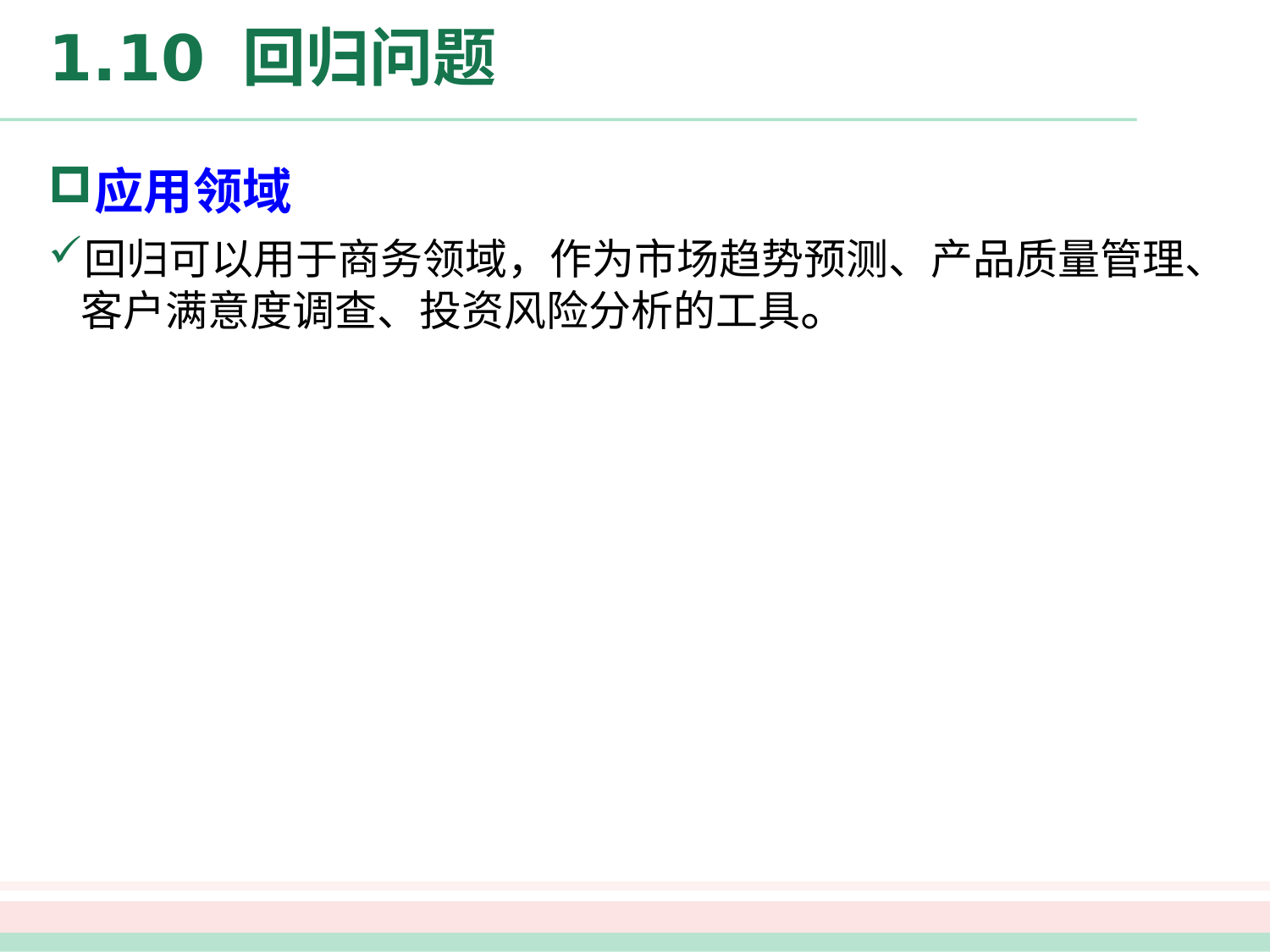

# 1.10 回归问题
应用领域
回归可以用于商务领域，作为市场趋势预测、产品质量管理、客户满意度调查、投资风险分析的工具。